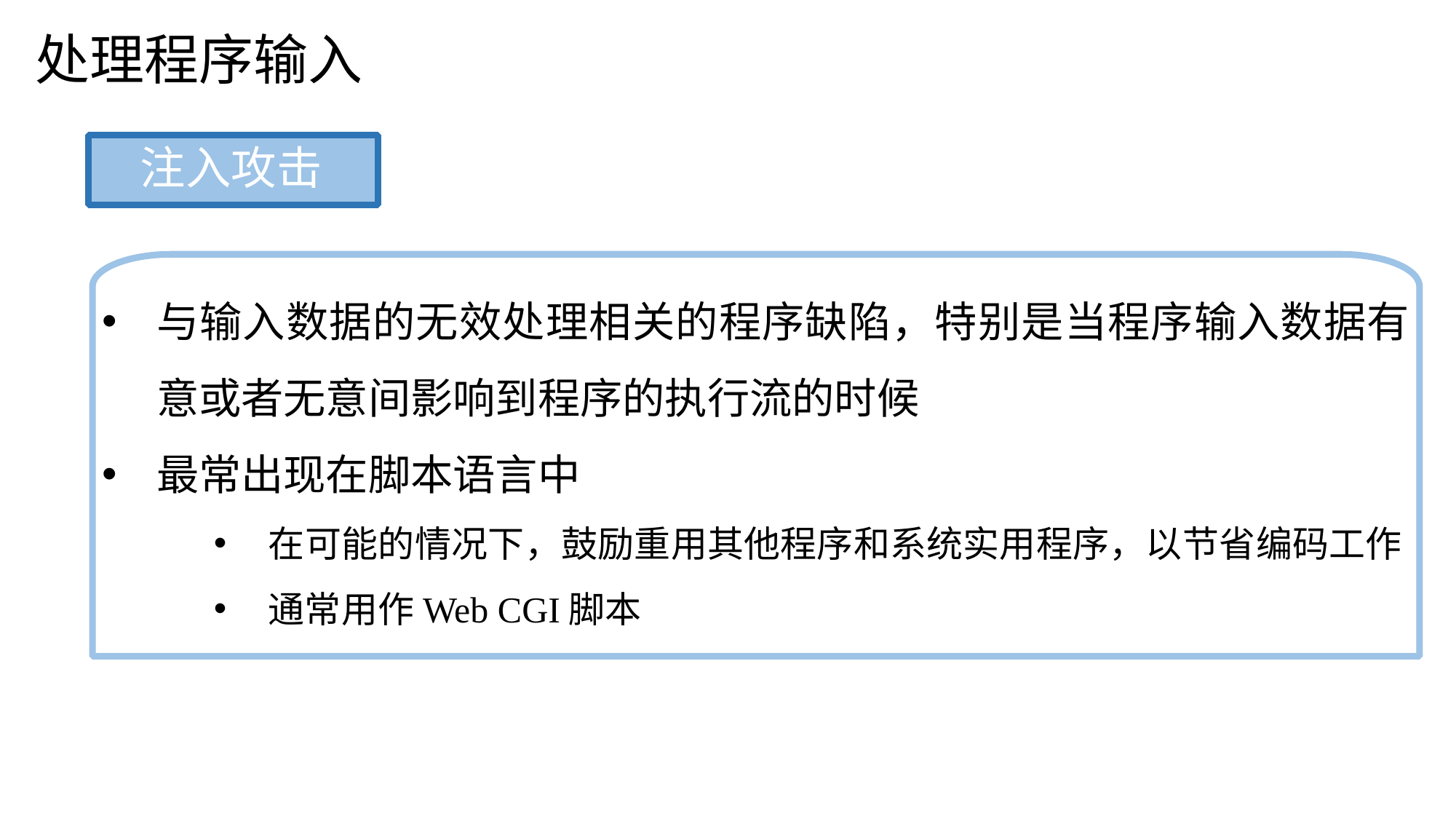

处理程序输入

注入攻击
与输入数据的无效处理相关的程序缺陷，特别是当程序输入数据有意或者无意间影响到程序的执行流的时候
最常出现在脚本语言中
在可能的情况下，鼓励重用其他程序和系统实用程序，以节省编码工作
通常用作Web CGI脚本